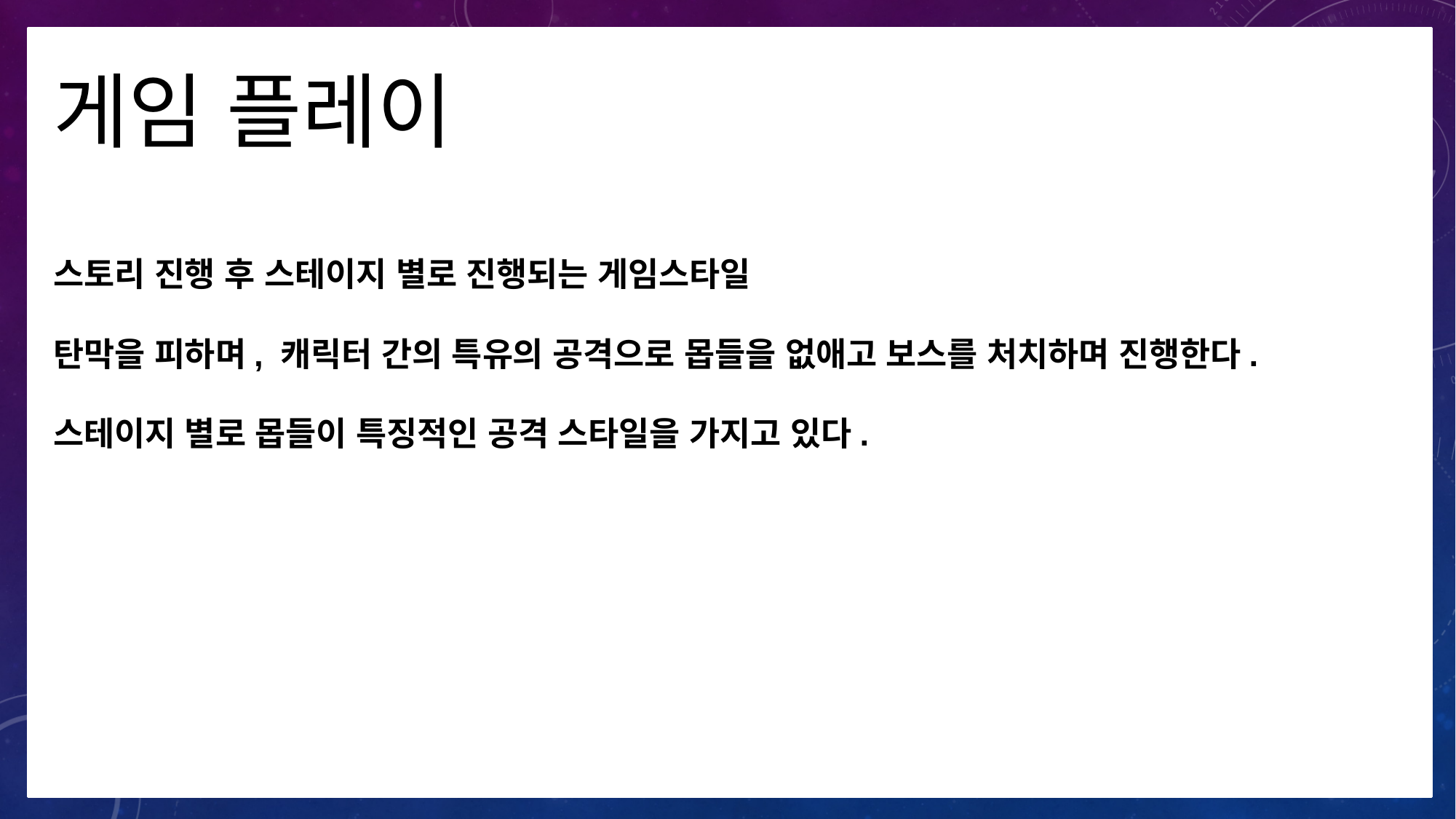

게임 플레이

스토리 진행 후 스테이지 별로 진행되는 게임스타일
탄막을 피하며, 캐릭터 간의 특유의 공격으로 몹들을 없애고 보스를 처치하며 진행한다.
스테이지 별로 몹들이 특징적인 공격 스타일을 가지고 있다.